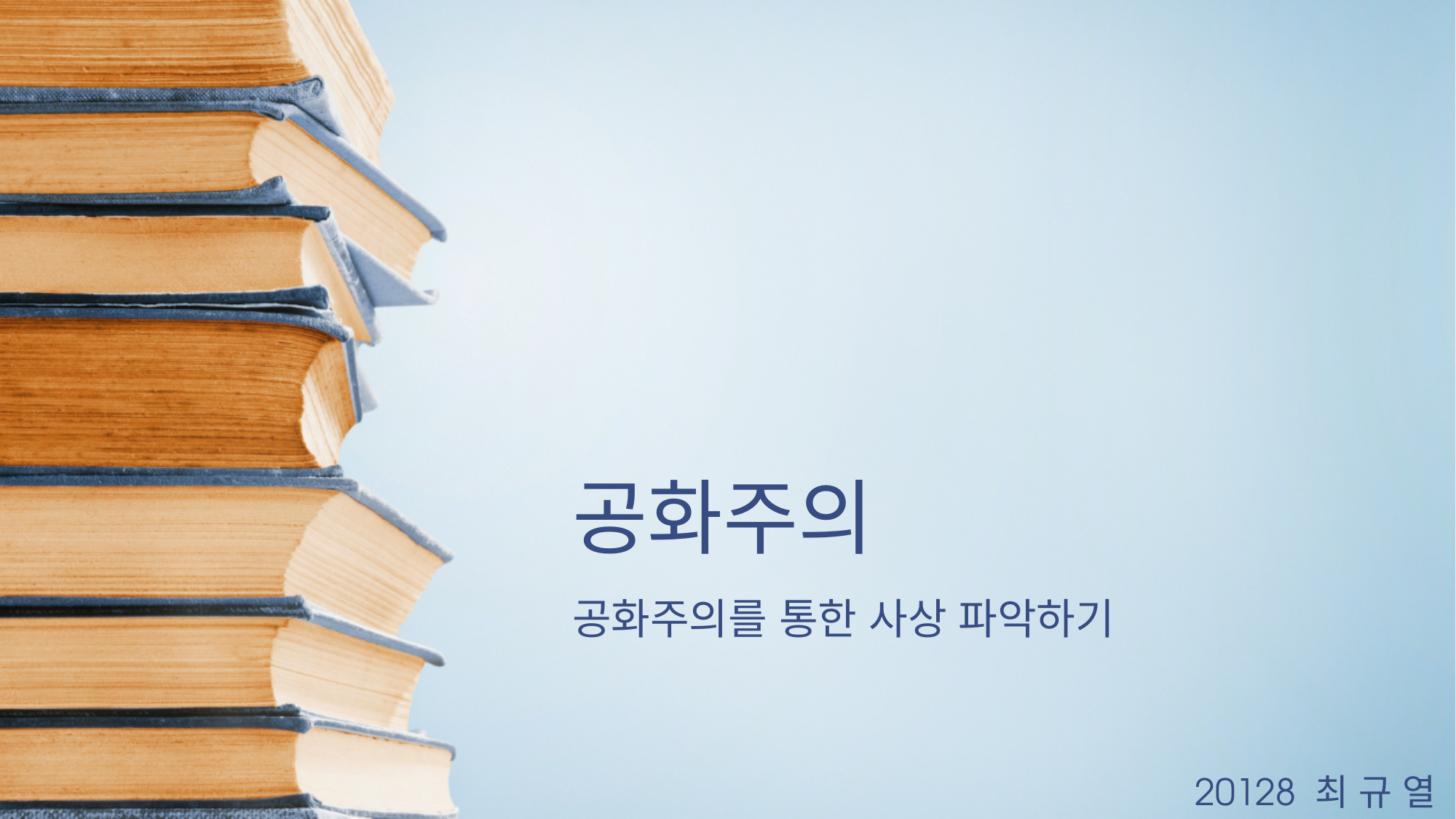

# 공화주의
공화주의를 통한 사상 파악하기
20128 최 규 열